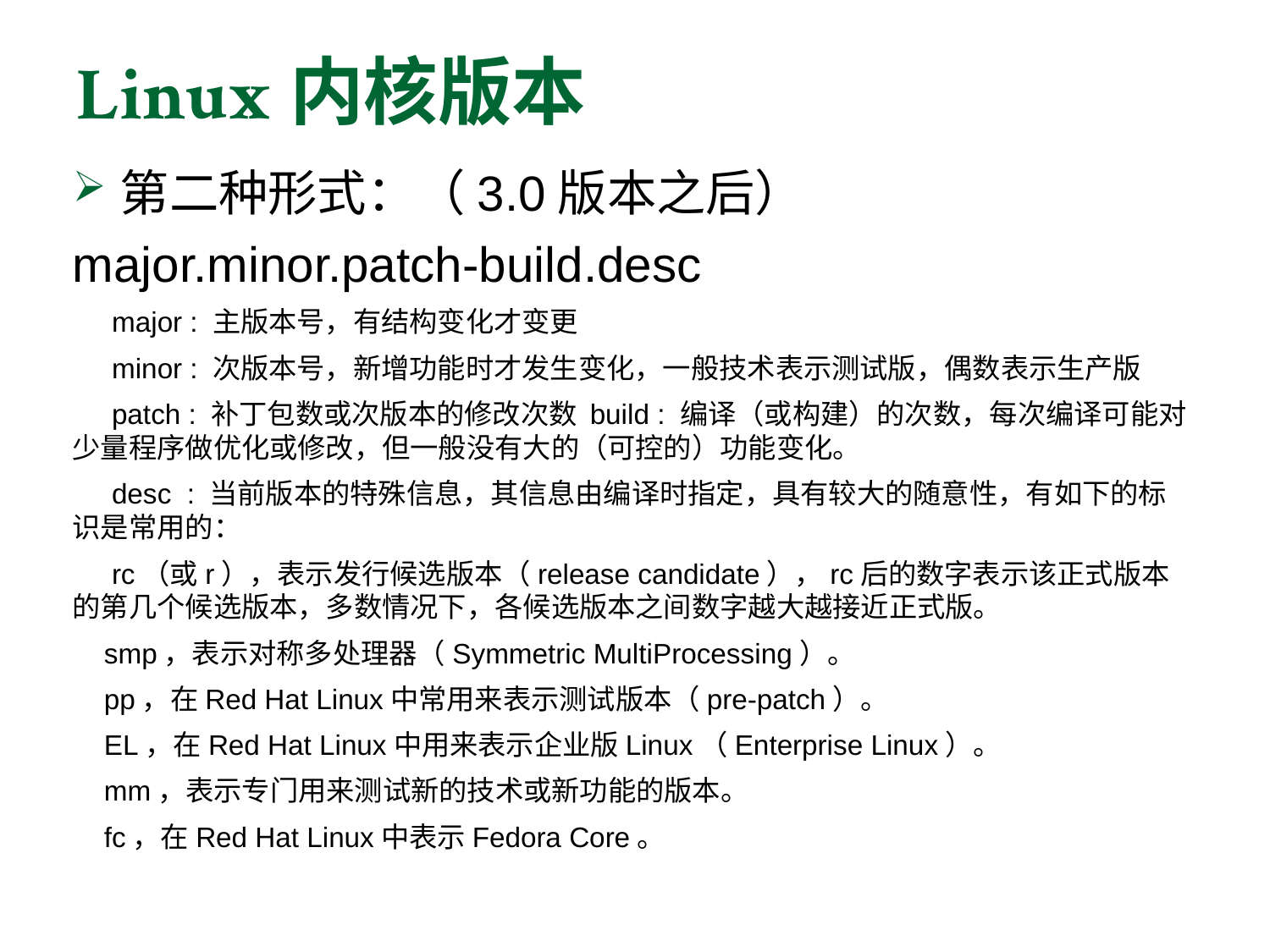

# Linux内核版本
第二种形式：（3.0版本之后）
major.minor.patch-build.desc
     major : 主版本号，有结构变化才变更
     minor : 次版本号，新增功能时才发生变化，一般技术表示测试版，偶数表示生产版
     patch : 补丁包数或次版本的修改次数 build : 编译（或构建）的次数，每次编译可能对 少量程序做优化或修改，但一般没有大的（可控的）功能变化。
     desc  : 当前版本的特殊信息，其信息由编译时指定，具有较大的随意性，有如下的标识是常用的：
     rc（或r），表示发行候选版本（release candidate），rc后的数字表示该正式版本的第几个候选版本，多数情况下，各候选版本之间数字越大越接近正式版。
    smp，表示对称多处理器（Symmetric MultiProcessing）。
    pp，在Red Hat Linux中常用来表示测试版本（pre-patch）。
    EL，在Red Hat Linux中用来表示企业版Linux（Enterprise Linux）。
    mm，表示专门用来测试新的技术或新功能的版本。
    fc，在Red Hat Linux中表示Fedora Core。